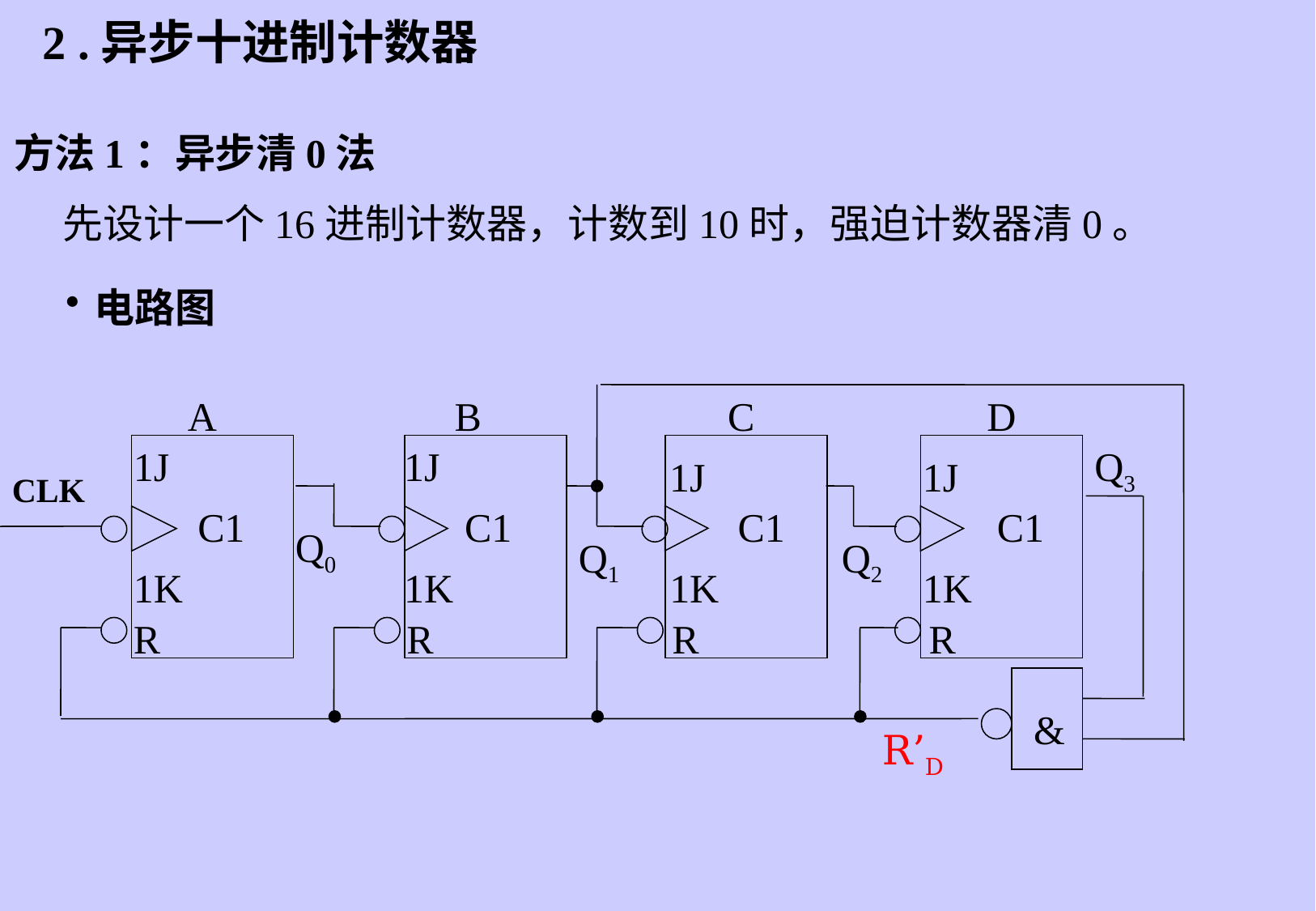

# 2 .异步十进制计数器
方法1：异步清0法
先设计一个16进制计数器，计数到10时，强迫计数器清0。
电路图
A
B

C
D

CLK
1J

1J

Q3
1J
1J

C1
C1
C1
C1

Q0

Q1

Q2

1K
1K
1K
1K
R
R
R
R

&

R’D